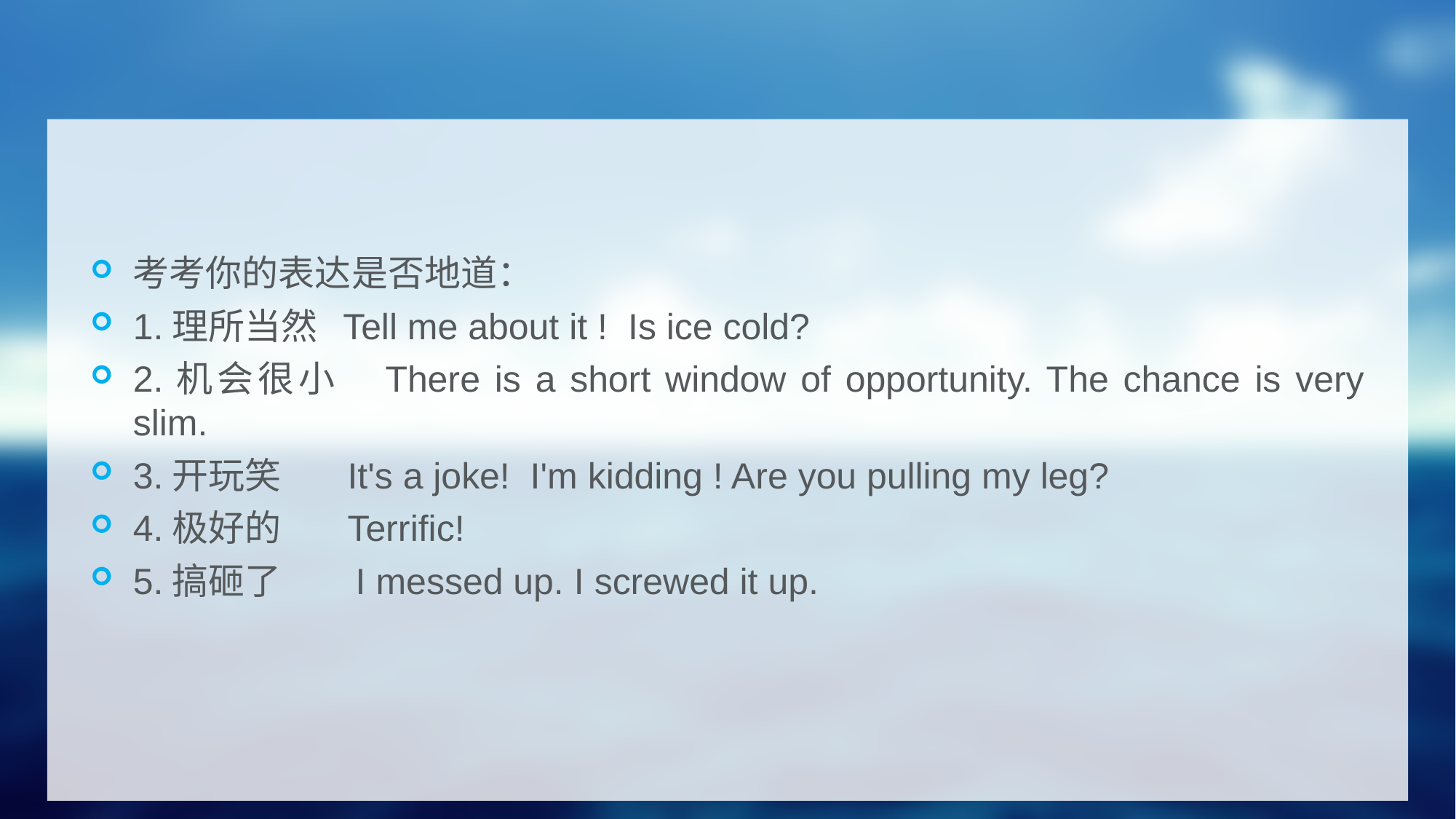

#
考考你的表达是否地道：
1.理所当然  Tell me about it !  Is ice cold?
2.机会很小   There is a short window of opportunity. The chance is very slim.
3.开玩笑       It's a joke!  I'm kidding ! Are you pulling my leg?
4.极好的       Terrific!
5.搞砸了        I messed up. I screwed it up.